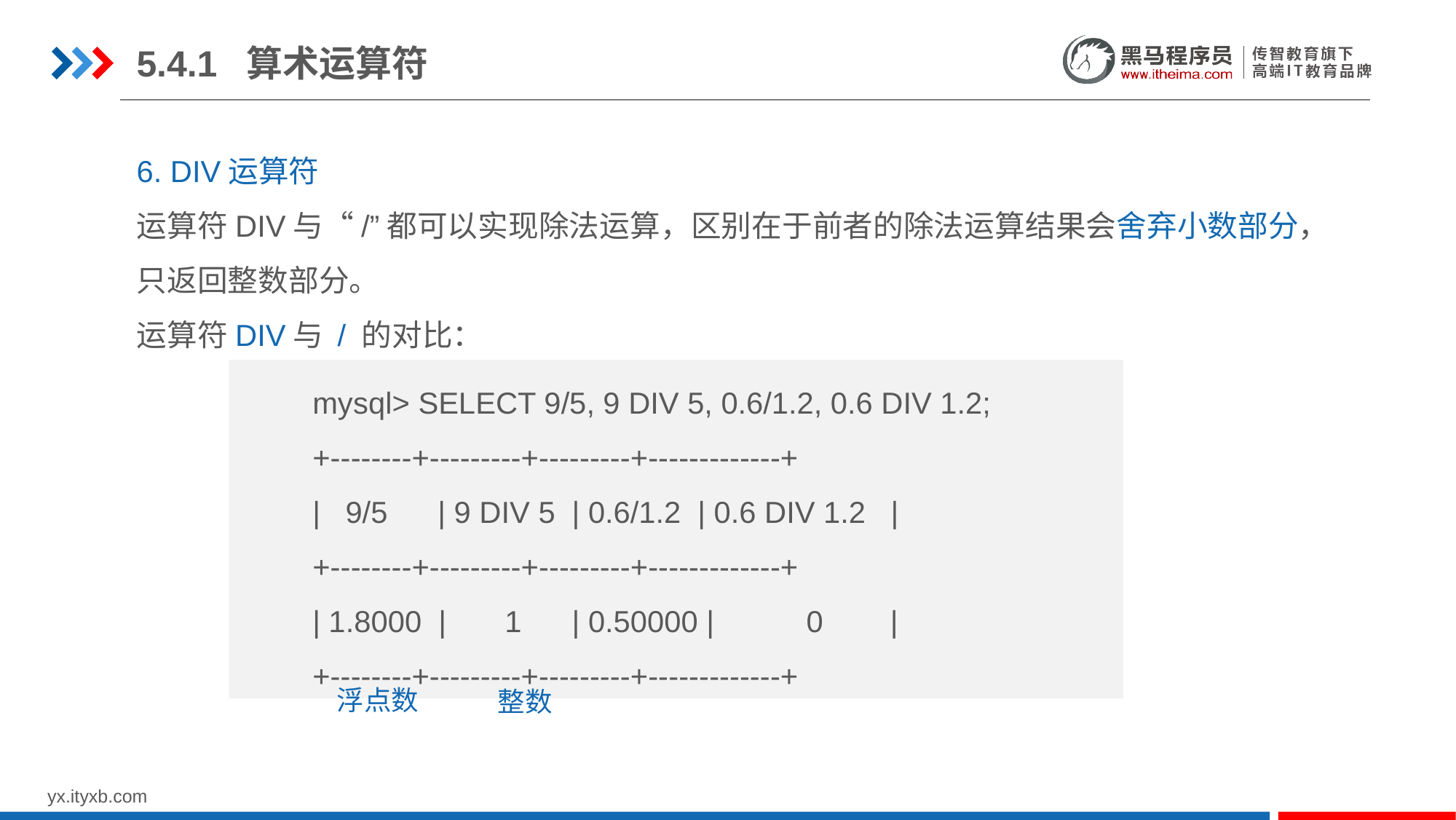

5.4.1  算术运算符
6. DIV运算符
运算符DIV与“/”都可以实现除法运算，区别在于前者的除法运算结果会舍弃小数部分，只返回整数部分。
运算符DIV与 / 的对比：
mysql> SELECT 9/5, 9 DIV 5, 0.6/1.2, 0.6 DIV 1.2;
+--------+---------+---------+-------------+
|   9/5      | 9 DIV 5  | 0.6/1.2  | 0.6 DIV 1.2   |
+--------+---------+---------+-------------+
| 1.8000  |       1      | 0.50000 |           0        |
+--------+---------+---------+-------------+
浮点数
整数